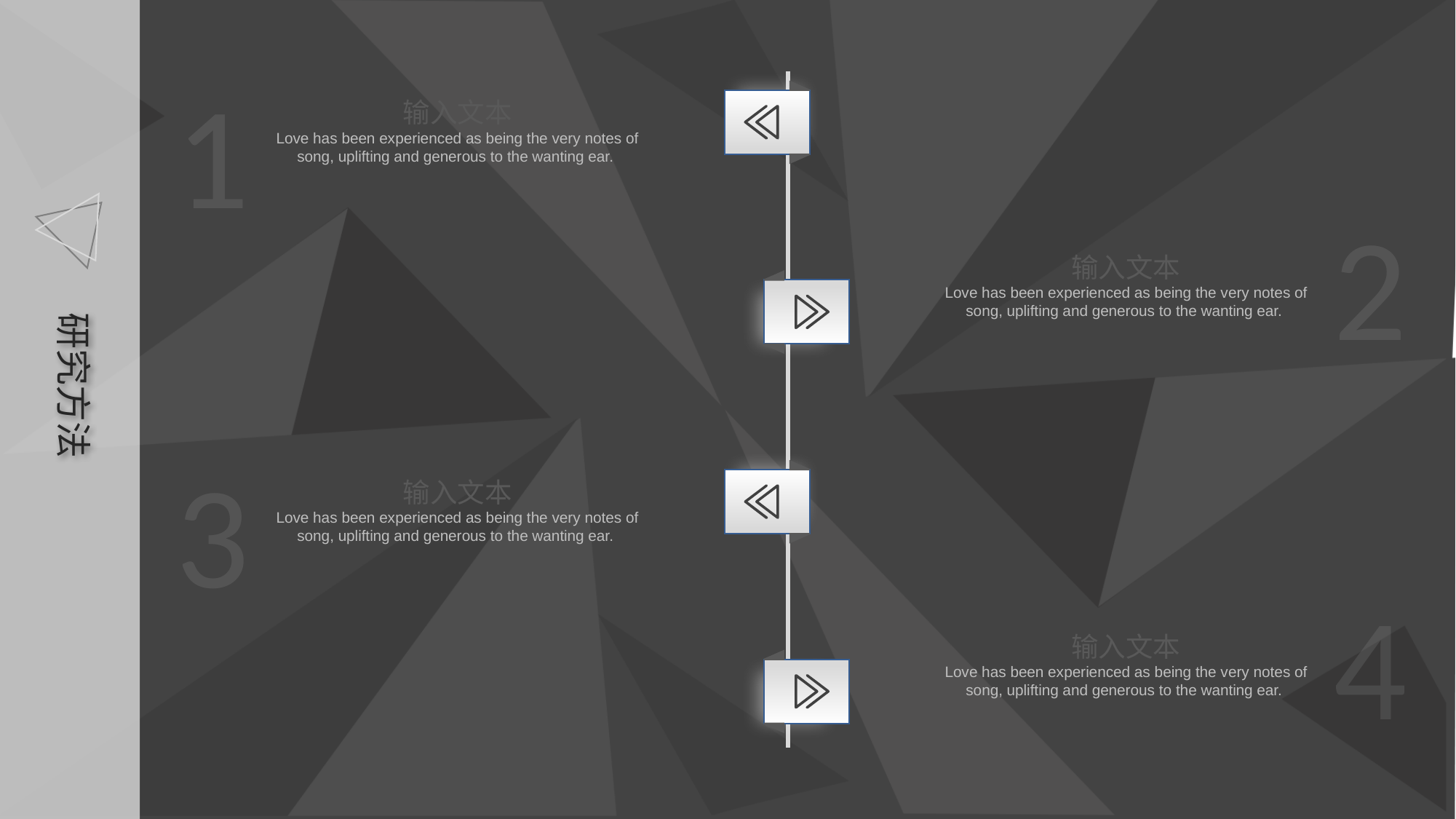

1

输入文本
Love has been experienced as being the very notes of song, uplifting and generous to the wanting ear.

2
输入文本
Love has been experienced as being the very notes of song, uplifting and generous to the wanting ear.

研究方法
3

输入文本
Love has been experienced as being the very notes of song, uplifting and generous to the wanting ear.

4
输入文本
Love has been experienced as being the very notes of song, uplifting and generous to the wanting ear.